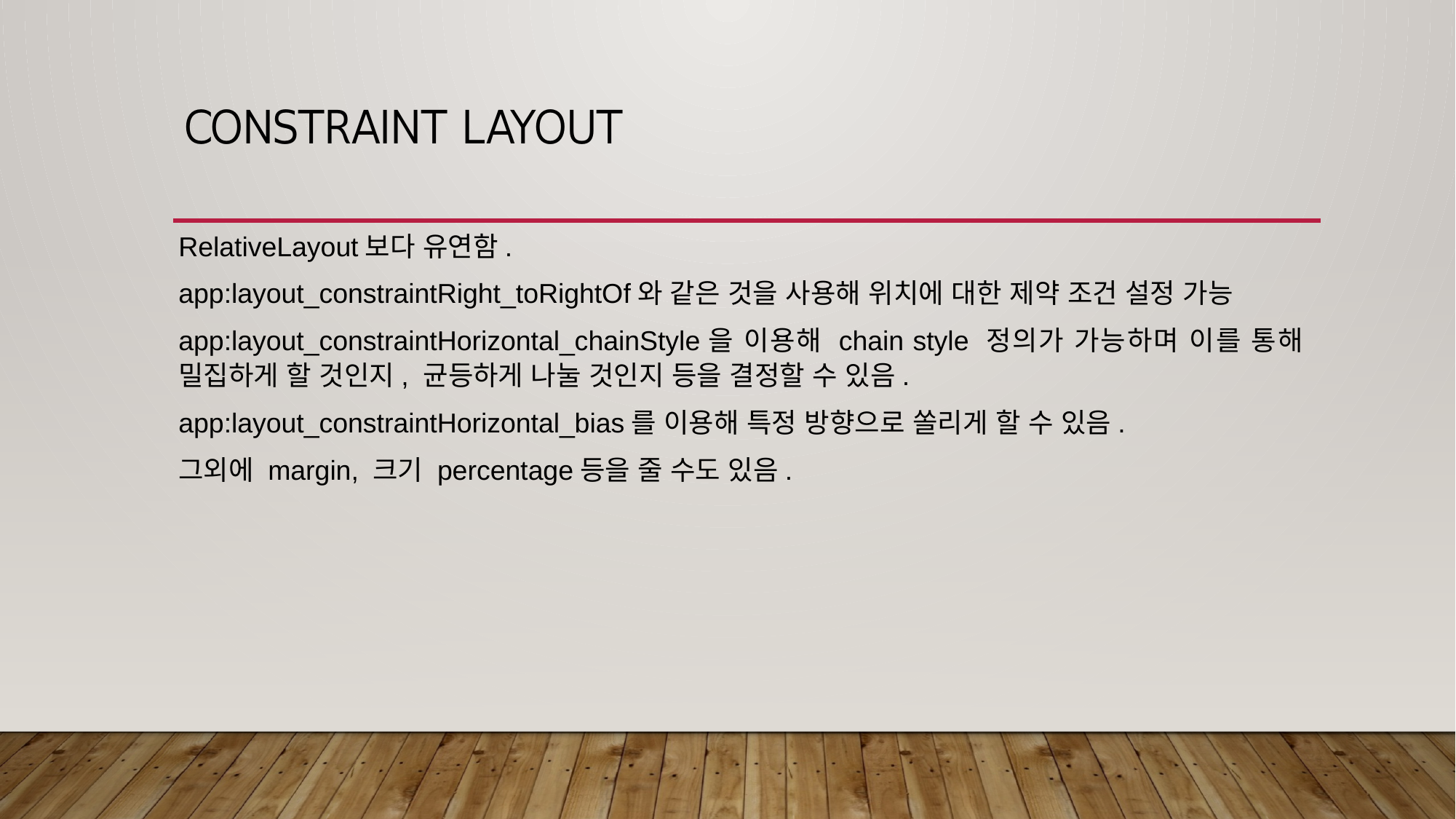

# Constraint layout
RelativeLayout보다 유연함.
app:layout_constraintRight_toRightOf와 같은 것을 사용해 위치에 대한 제약 조건 설정 가능
app:layout_constraintHorizontal_chainStyle을 이용해 chain style 정의가 가능하며 이를 통해 밀집하게 할 것인지, 균등하게 나눌 것인지 등을 결정할 수 있음.
app:layout_constraintHorizontal_bias를 이용해 특정 방향으로 쏠리게 할 수 있음.
그외에 margin, 크기 percentage등을 줄 수도 있음.